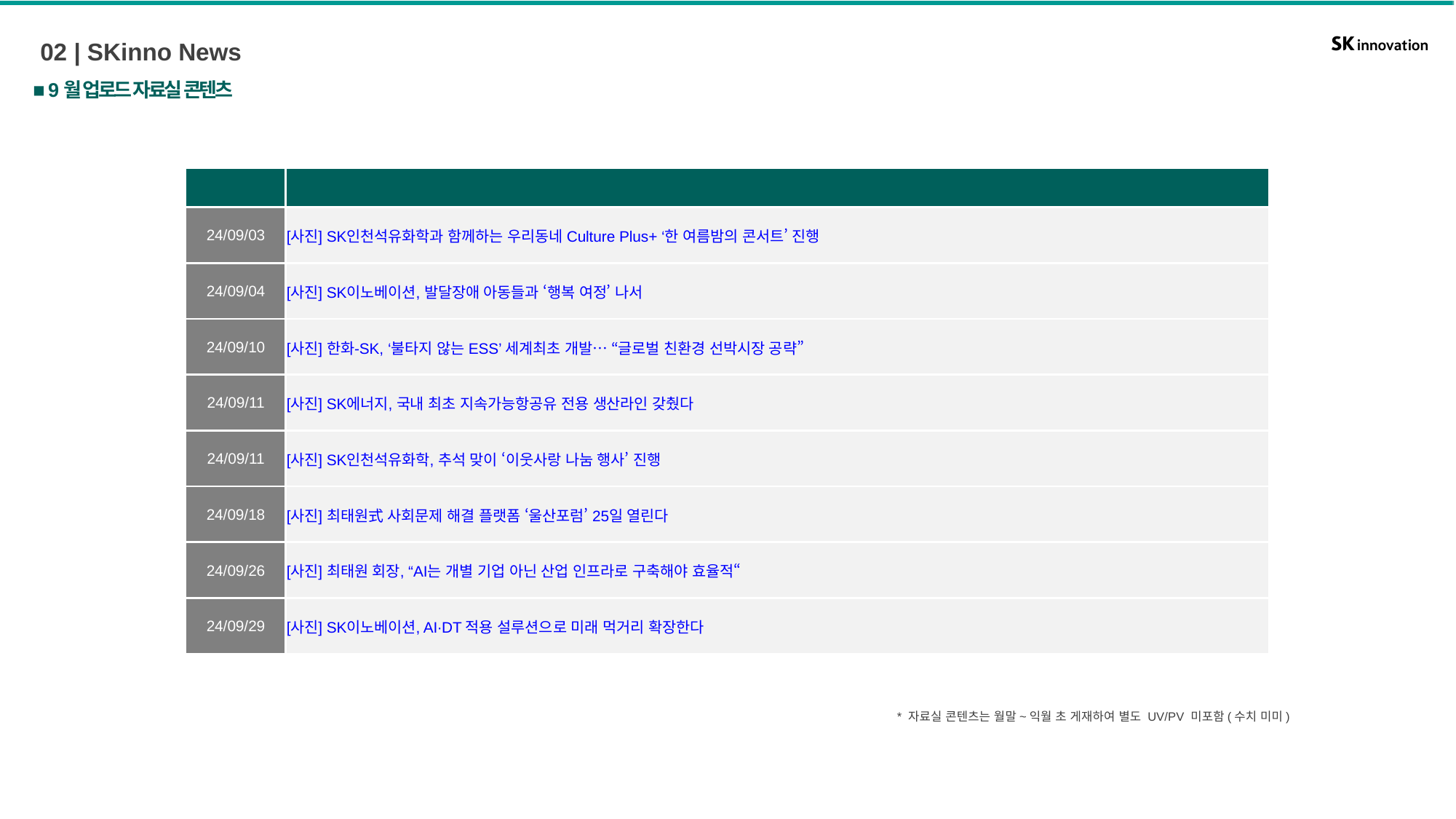

02 | SKinno News
■ 9월 업로드 자료실 콘텐츠
| 발행일 | 포스트명 |
| --- | --- |
| 24/09/03 | [사진] SK인천석유화학과 함께하는 우리동네 Culture Plus+ ‘한 여름밤의 콘서트’ 진행 |
| 24/09/04 | [사진] SK이노베이션, 발달장애 아동들과 ‘행복 여정’ 나서 |
| 24/09/10 | [사진] 한화-SK, ‘불타지 않는 ESS’ 세계최초 개발… “글로벌 친환경 선박시장 공략” |
| 24/09/11 | [사진] SK에너지, 국내 최초 지속가능항공유 전용 생산라인 갖췄다 |
| 24/09/11 | [사진] SK인천석유화학, 추석 맞이 ‘이웃사랑 나눔 행사’ 진행 |
| 24/09/18 | [사진] 최태원式 사회문제 해결 플랫폼 ‘울산포럼’ 25일 열린다 |
| 24/09/26 | [사진] 최태원 회장, “AI는 개별 기업 아닌 산업 인프라로 구축해야 효율적“ |
| 24/09/29 | [사진] SK이노베이션, AI∙DT 적용 설루션으로 미래 먹거리 확장한다 |
* 자료실 콘텐츠는 월말~익월 초 게재하여 별도 UV/PV 미포함(수치 미미)